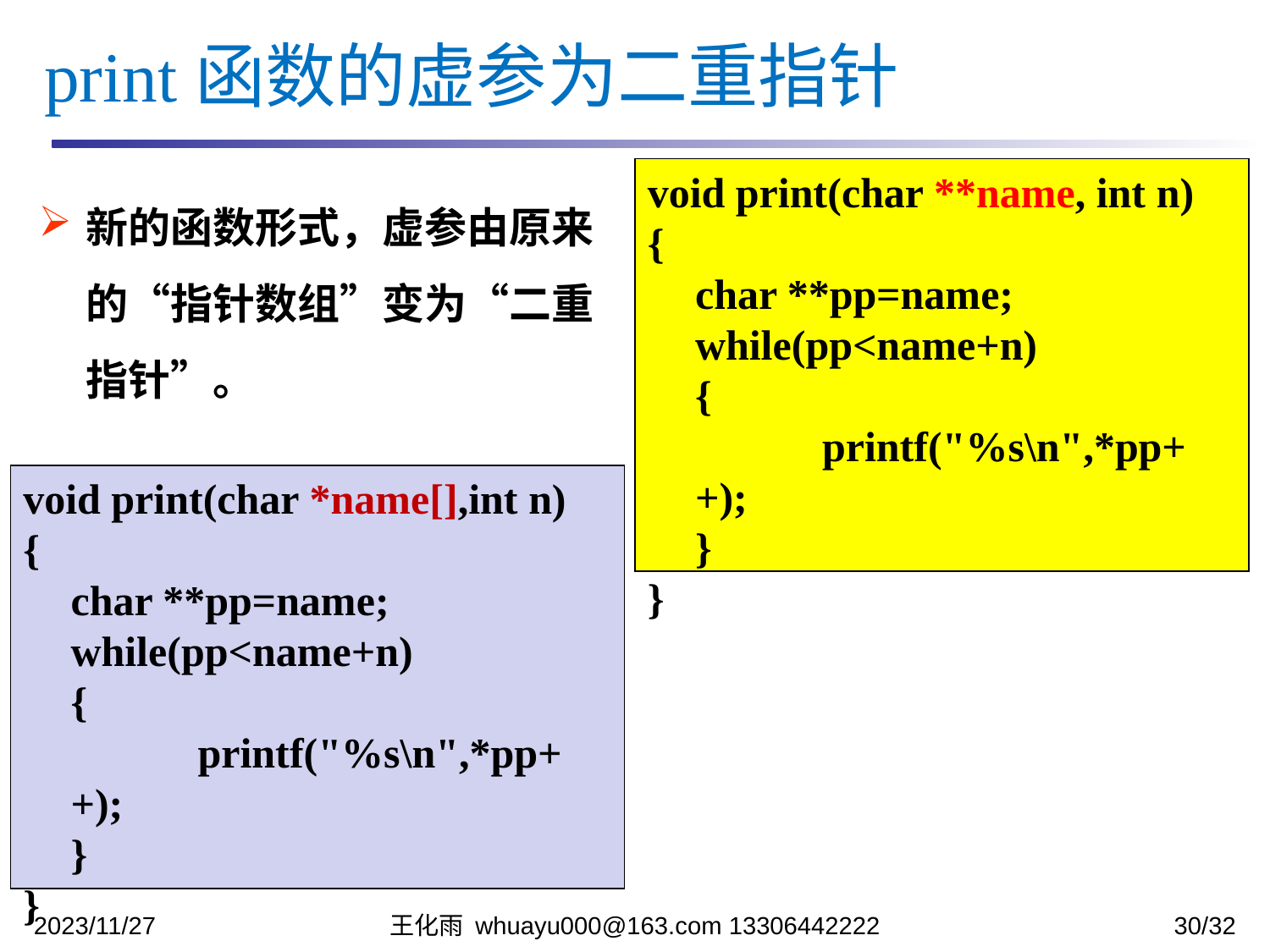

print函数的虚参为二重指针
void print(char **name, int n)
{
	char **pp=name;
   	while(pp<name+n)
	{
      	printf("%s\n",*pp++);
   	}
}
新的函数形式，虚参由原来的“指针数组”变为“二重指针”。
void print(char *name[],int n)
{
	char **pp=name;
   	while(pp<name+n)
	{
      	printf("%s\n",*pp++);
   	}
}
2023/11/27
王化雨 whuayu000@163.com 13306442222
30/32